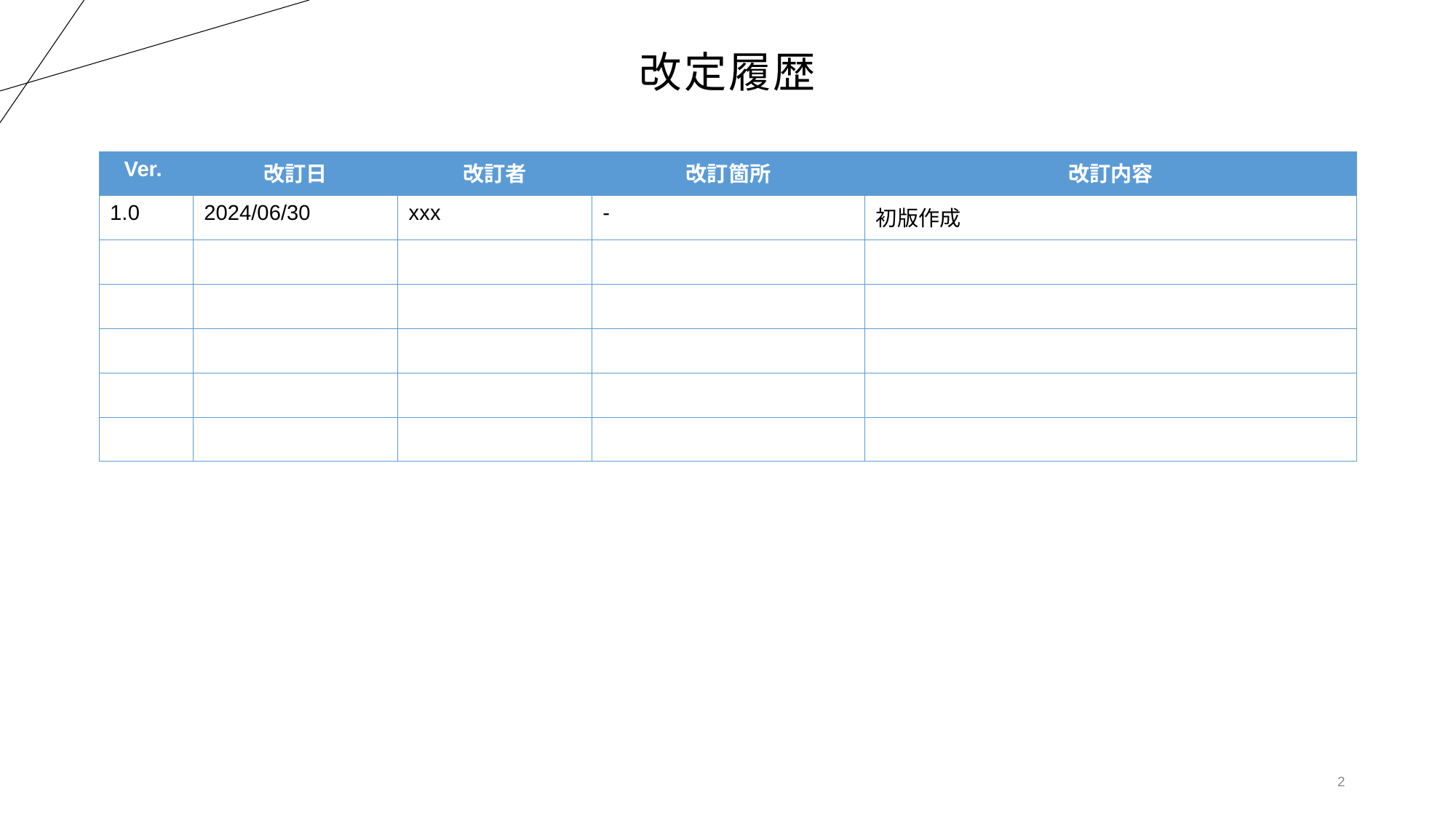

# 改定履歴
| Ver. | 改訂日 | 改訂者 | 改訂箇所 | 改訂内容 |
| --- | --- | --- | --- | --- |
| 1.0 | 2024/06/30 | xxx | - | 初版作成 |
|  |  |  |  |  |
|  |  |  |  |  |
|  |  |  |  |  |
|  |  |  |  |  |
|  |  |  |  |  |
2